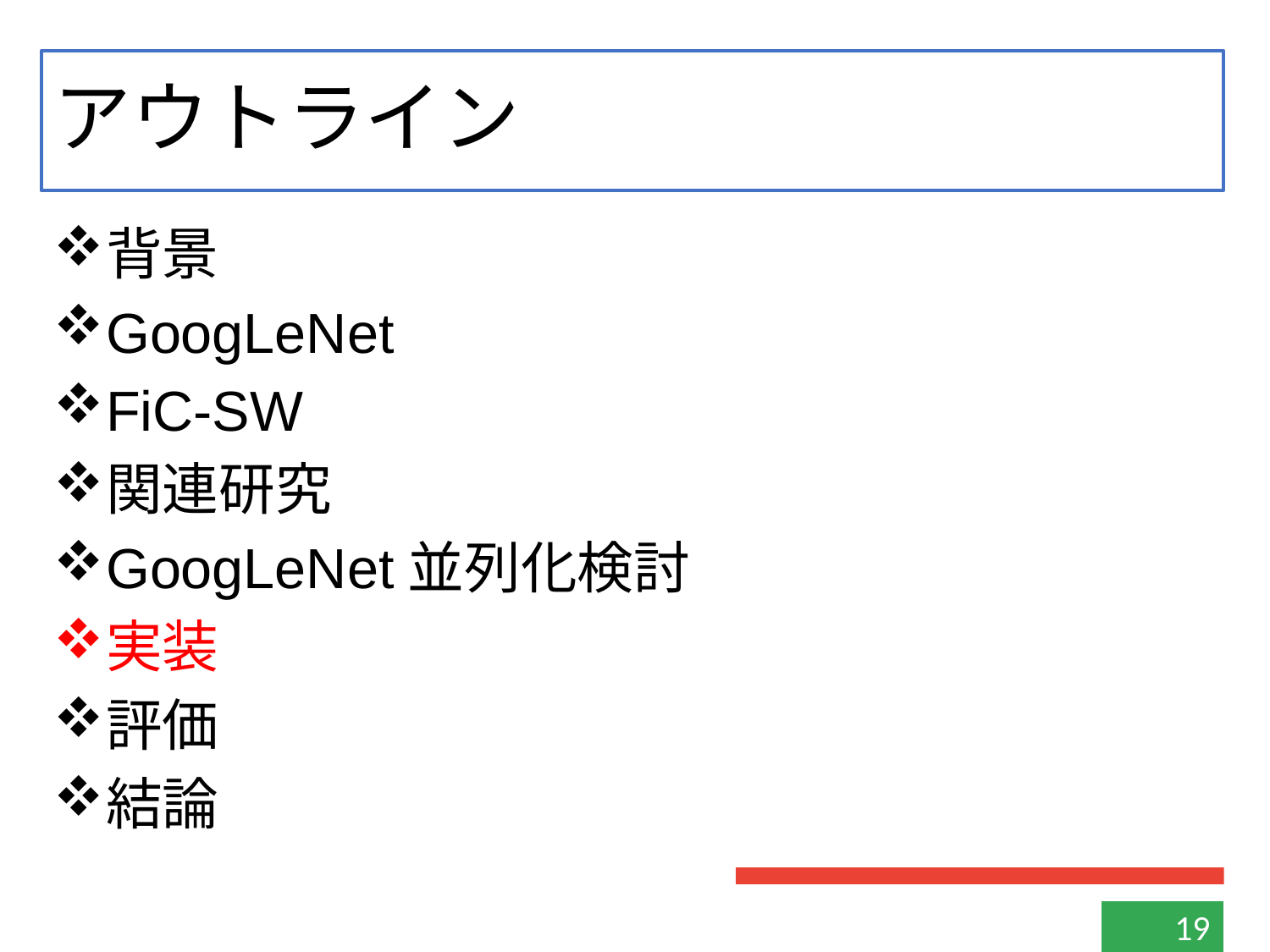

# アウトライン
背景
GoogLeNet
FiC-SW
関連研究
GoogLeNet並列化検討
実装
評価
結論
19